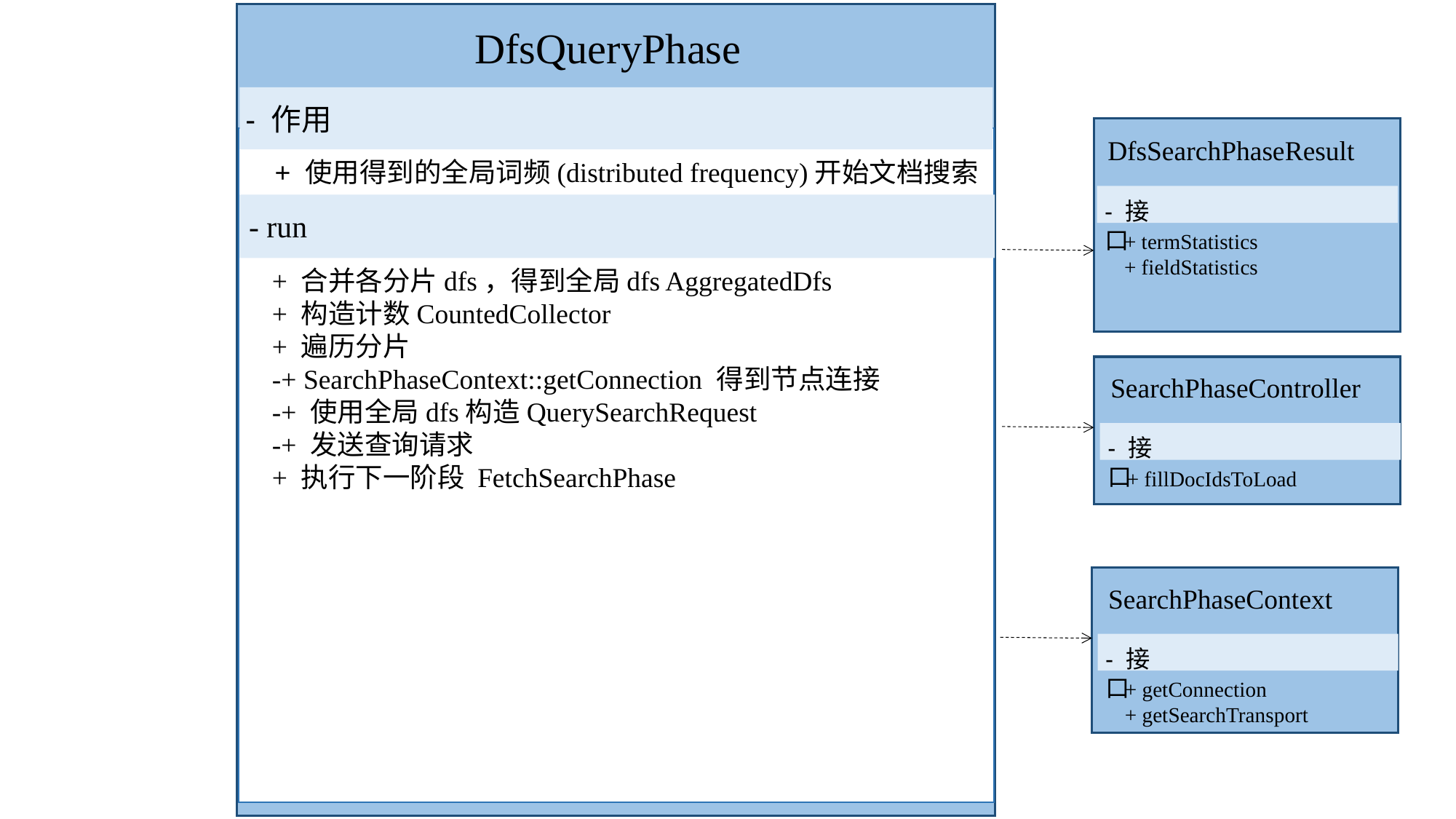

DfsQueryPhase

- 作用
+ 使用得到的全局词频(distributed frequency)开始文档搜索

DfsSearchPhaseResult

- 接口
+ termStatistics
+ fieldStatistics

- run
+ 合并各分片dfs，得到全局dfs AggregatedDfs
+ 构造计数CountedCollector
+ 遍历分片
-+ SearchPhaseContext::getConnection 得到节点连接
-+ 使用全局dfs构造QuerySearchRequest
-+ 发送查询请求
+ 执行下一阶段 FetchSearchPhase

SearchPhaseController

- 接口
+ fillDocIdsToLoad

SearchPhaseContext

- 接口
+ getConnection
+ getSearchTransport